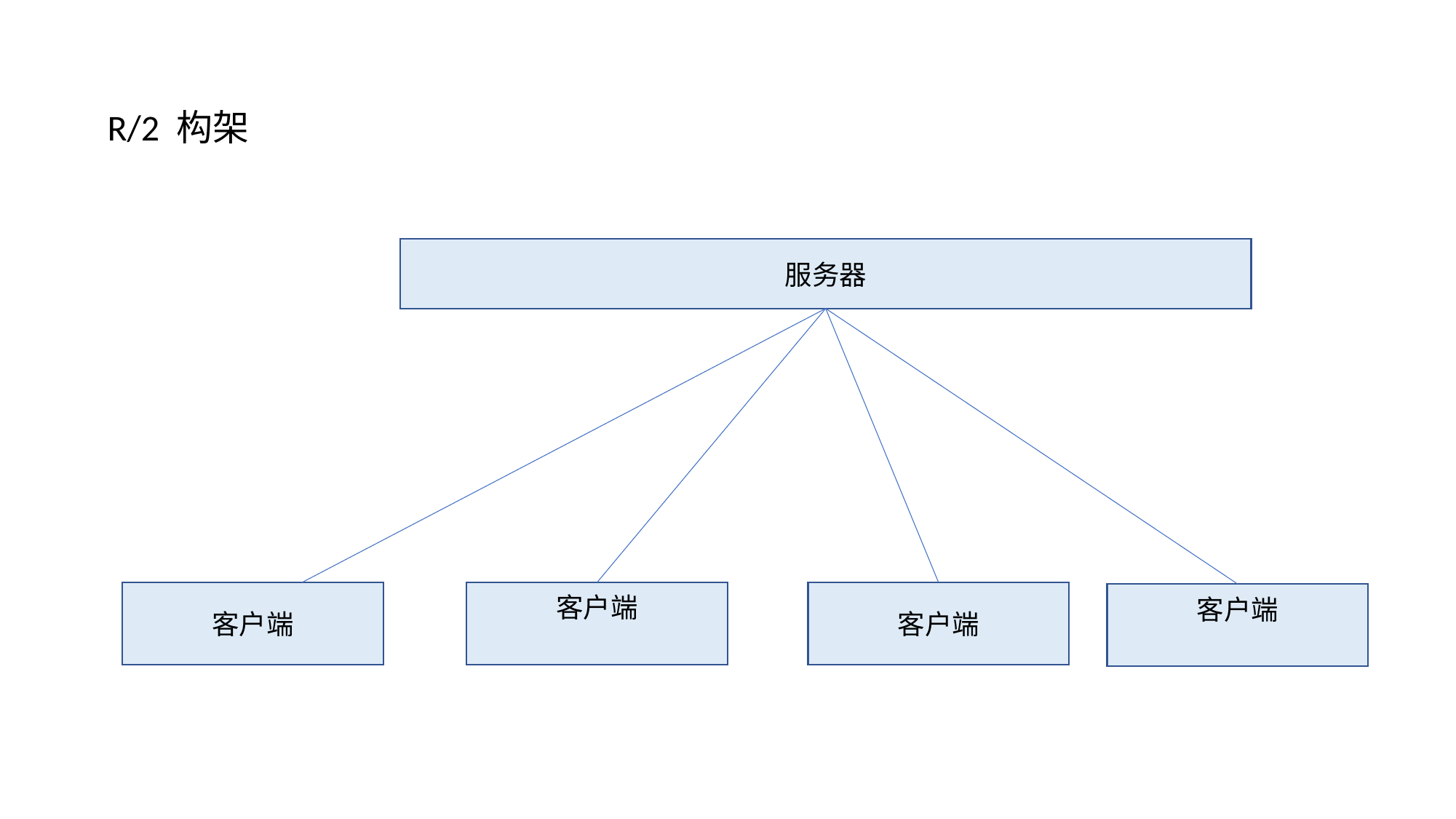

R/2 构架
服务器
客户端
客户端
客户端

客户端